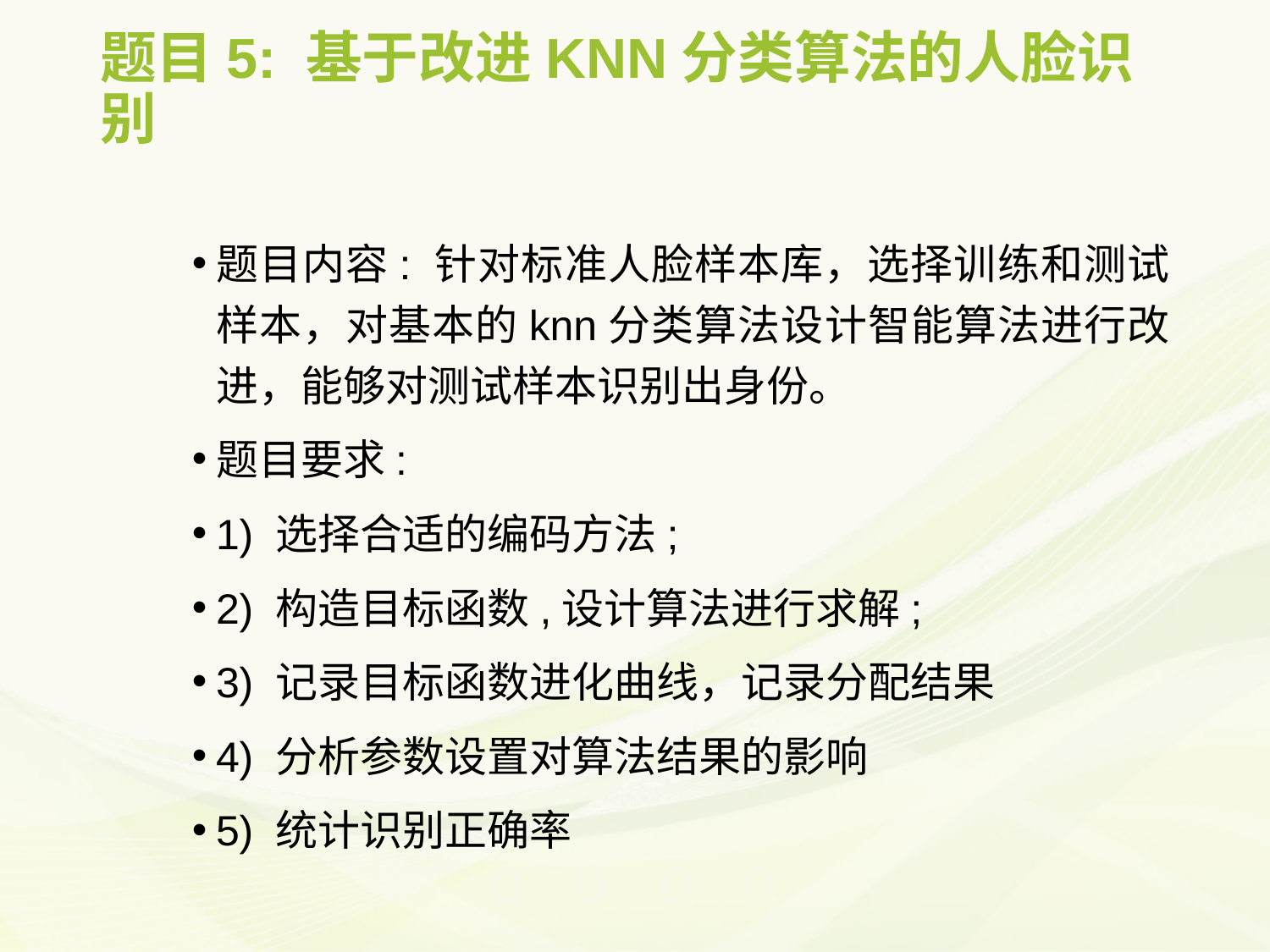

# 题目5: 基于改进KNN分类算法的人脸识别
题目内容: 针对标准人脸样本库，选择训练和测试样本，对基本的knn分类算法设计智能算法进行改进，能够对测试样本识别出身份。
题目要求:
1) 选择合适的编码方法;
2) 构造目标函数,设计算法进行求解;
3) 记录目标函数进化曲线，记录分配结果
4) 分析参数设置对算法结果的影响
5) 统计识别正确率